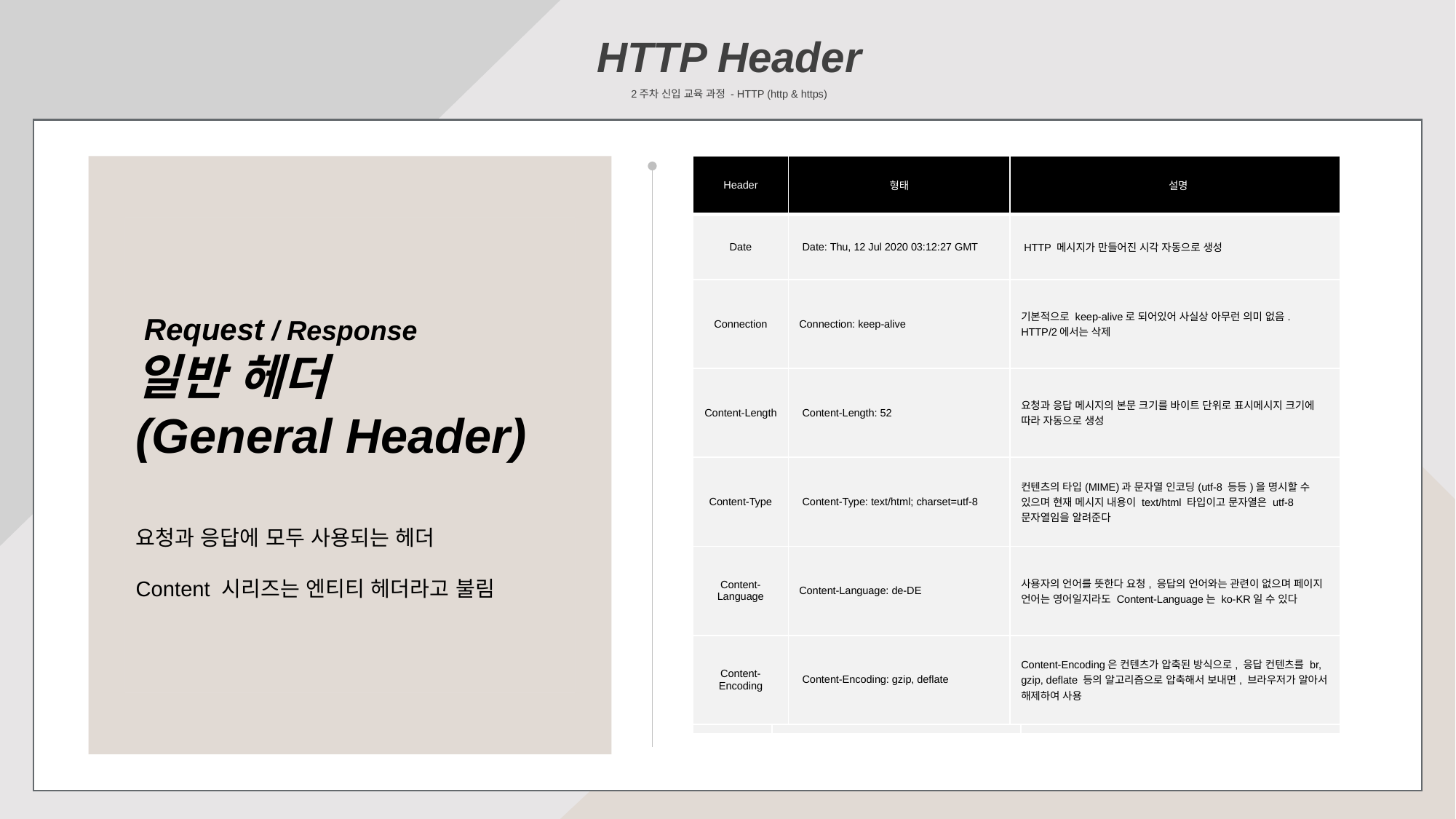

HTTP Header
2주차 신입 교육 과정 - HTTP (http & https)

| HTTP Method | 전송형태 | 설명 |
| --- | --- | --- |
| GET | GET [request-uri]?query\_string HTTP/1.1  Host:[Hostname] 혹은 [IP] | 요청 받은 URI의 정보를 검색하여 응답한다. |
| HEAD | HEAD [request-uri] HTTP/1.1  Host:[Hostname] 혹은 [IP]] | GET방식과 동일하지만, 응답에 BODY가 없고 응답코드와 HEAD만 응답한다. 웹서버 정보확인, 헬스체크, 버전확인, 최종 수정일자 확인 등의 용도로 사용된다. |
| POST | POST [request-uri] HTTP/1.1  Host:[Hostname] 혹은 [IP]  Content-Lenght:[Length in Bytes]  Content-Type:[Content Type] | 요청된 자원을 생성(CREATE)한다. 새로 작성된 리소스인 경우 HTTP헤더 항목 Location : URI주소를 포함하여 응답. |
| PUT | PUT [request-uri] HTTP/1.1  Host:[Hostname] 혹은 [IP]  Content-Lenght:[Length in Bytes]  Content-Type:[Content Type] | 요청된 자원 전체를 수정(UPDATE)한다. |
| PATCH | PATCH [request-uri] HTTP/1.1  Host:[Hostname] 혹은 [IP]  Content-Lenght:[Length in Bytes]  Content-Type:[Content Type] | PUT과 유사하게 요청된 자원을 수정(UPDATE)할 때 사용한다. PUT의 경우 자원 전체를 갱신하는 의미지만, PATCH는 해당자원의 일부를 교체하는 의미로 사용. |
| DELETE | DELETE [request-uri] HTTP/1.1  Host:[Hostname] 혹은 [IP] | 요청된 자원을 삭제할 것을 요청함.  (안전성 문제로 대부분의 서버에서 비활성) |
| CONNECT | CONNECT [request-uri] HTTP/1.1  Host:[Hostname] 혹은 [IP] | 동적으로 터널 모드를 교환, 프락시 기능을 요청 시 사용. |
| TRACE | TRACE [request-uri] HTTP/ 1.1  Host: [Hostname] 혹은 [IP] | 원격지 서버에 루프백 메시지 호출하기 위해 테스트용으로 사용. |
| OPTIONS | OPTIONS [request-uri] HTTP/ 1.1  Host: [Hostname] 혹은 [IP] | 웹서버에서 지원되는 메소드의 종류를 확인할 경우 사용. |
| Header | 형태 | 설명 |
| --- | --- | --- |
| Date | Date: Thu, 12 Jul 2020 03:12:27 GMT | HTTP 메시지가 만들어진 시각 자동으로 생성 |
| Connection | Connection: keep-alive | 기본적으로 keep-alive로 되어있어 사실상 아무런 의미 없음. HTTP/2에서는 삭제 |
| Content-Length | Content-Length: 52 | 요청과 응답 메시지의 본문 크기를 바이트 단위로 표시메시지 크기에 따라 자동으로 생성 |
| Content-Type | Content-Type: text/html; charset=utf-8 | 컨텐츠의 타입(MIME)과 문자열 인코딩(utf-8 등등)을 명시할 수 있으며 현재 메시지 내용이 text/html 타입이고 문자열은 utf-8 문자열임을 알려준다 |
| Content-Language | Content-Language: de-DE | 사용자의 언어를 뜻한다 요청, 응답의 언어와는 관련이 없으며 페이지 언어는 영어일지라도 Content-Language는 ko-KR일 수 있다 |
| Content-Encoding | Content-Encoding: gzip, deflate | Content-Encoding은 컨텐츠가 압축된 방식으로, 응답 컨텐츠를 br, gzip, deflate 등의 알고리즘으로 압축해서 보내면, 브라우저가 알아서 해제하여 사용 |
 HTTP 헤더
응답 헤더 (Response Header)

요청과 응답에 모두 사용되는 헤더

Content 시리즈는 엔티티 헤더라고 불림
 Request / Response
일반 헤더
(General Header)

요청과 응답에 모두 사용되는 헤더

Content 시리즈는 엔티티 헤더라고 불림